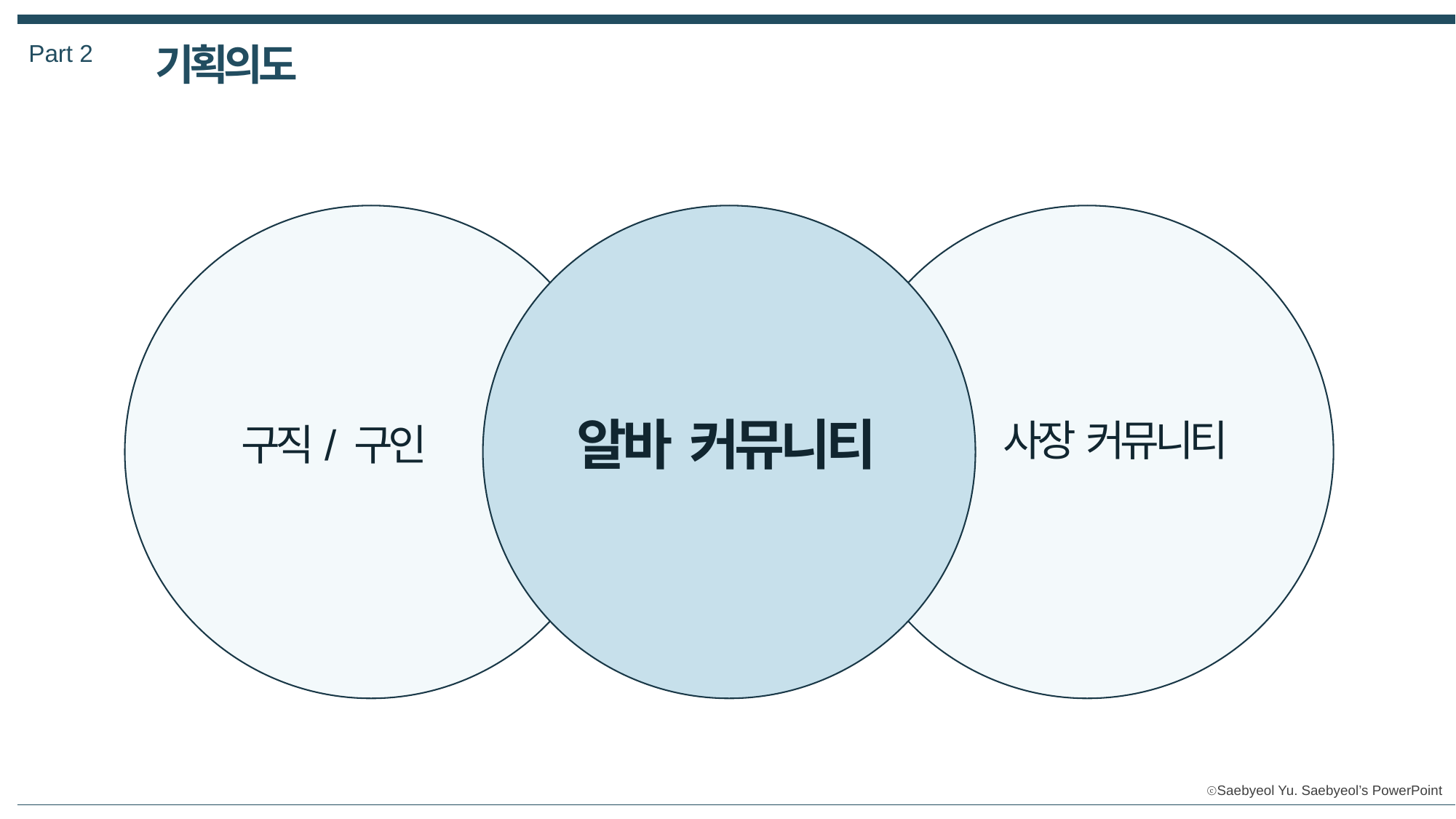

Part 2
기획의도

알바  커뮤니티
사장  커뮤니티
구직/ 구인